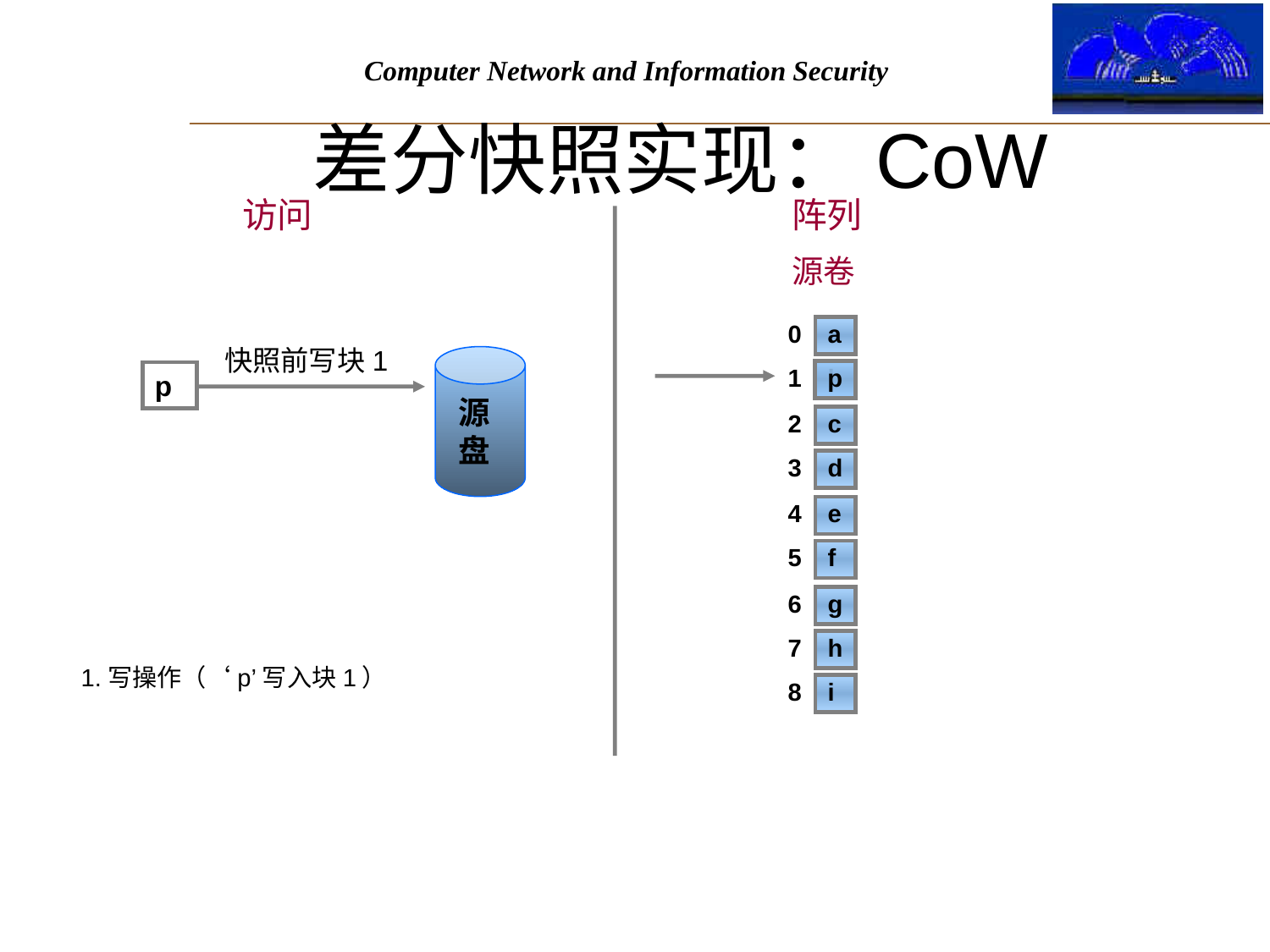

# 差分快照实现：CoW
访问
阵列

源卷
0
a
快照前写块1

1
b
p
p

源盘
2
c
3
d
4
e
5
f
6
g
7
h
1.写操作（‘p’写入块1）
8
i